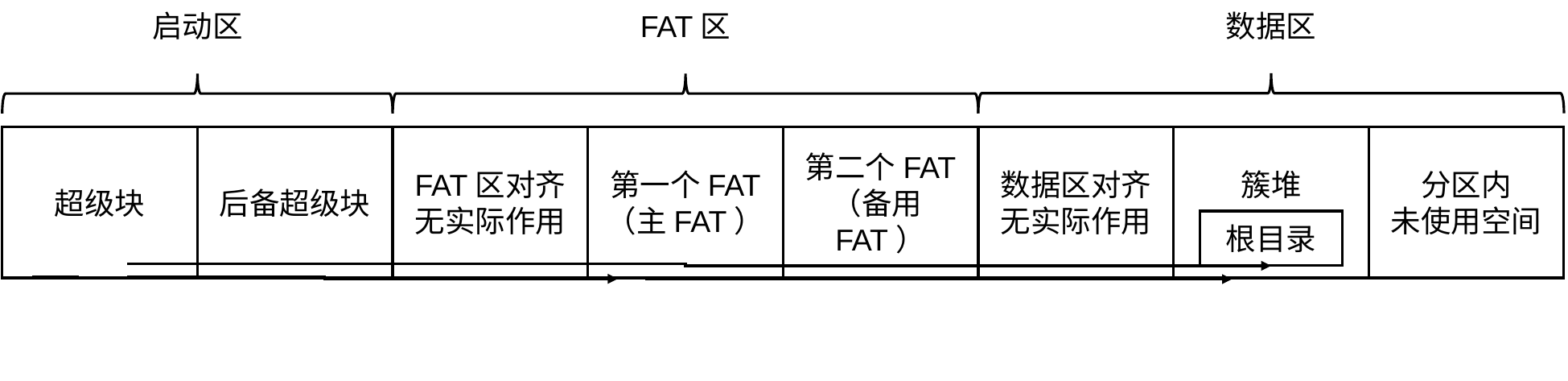

启动区
FAT区
数据区
超级块
后备超级块
FAT区对齐
无实际作用
第一个FAT
（主FAT）
第二个FAT
（备用FAT）
数据区对齐
无实际作用
簇堆

分区内
未使用空间
根目录